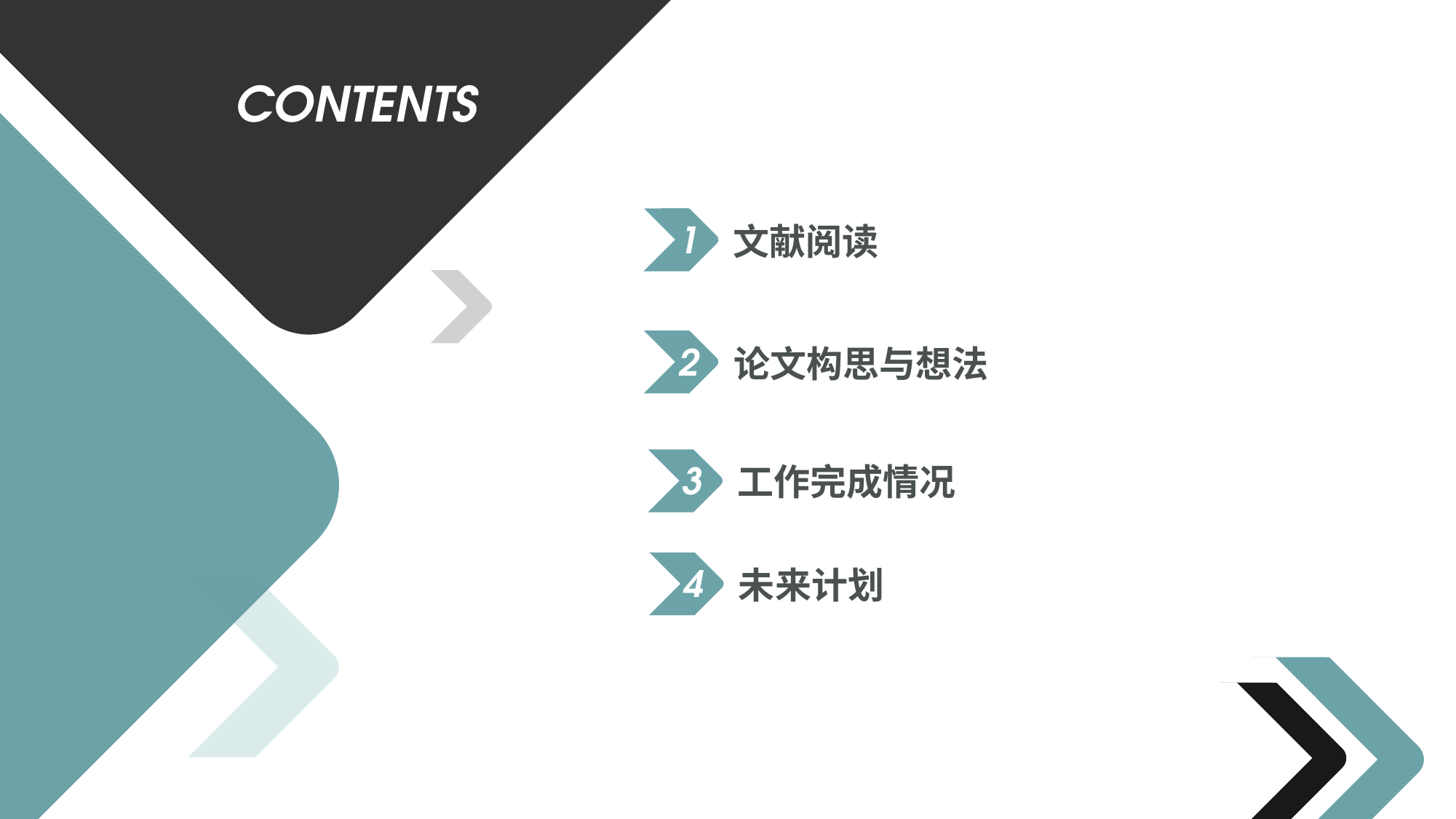

CONTENTS
https://www.ypppt.com/

1
文献阅读

2
论文构思与想法

3
工作完成情况

4
未来计划